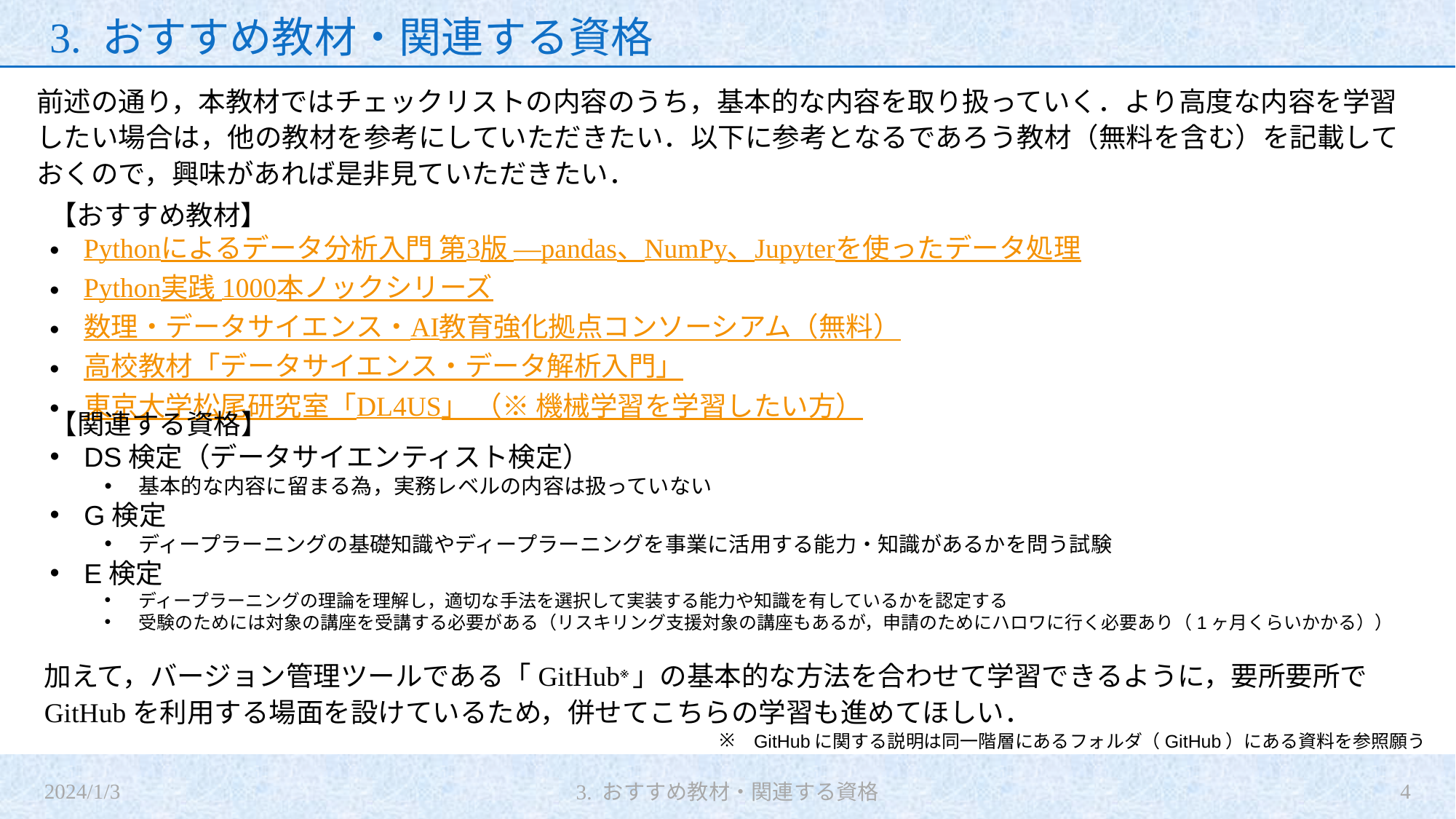

# 3. おすすめ教材・関連する資格
前述の通り，本教材ではチェックリストの内容のうち，基本的な内容を取り扱っていく．より高度な内容を学習したい場合は，他の教材を参考にしていただきたい．以下に参考となるであろう教材（無料を含む）を記載しておくので，興味があれば是非見ていただきたい．
【おすすめ教材】
Pythonによるデータ分析入門 第3版 ―pandas、NumPy、Jupyterを使ったデータ処理
Python実践 1000本ノックシリーズ
数理・データサイエンス・AI教育強化拠点コンソーシアム（無料）
高校教材「データサイエンス・データ解析入門」
東京大学松尾研究室「DL4US」 （※ 機械学習を学習したい方）
【関連する資格】
DS検定（データサイエンティスト検定）
基本的な内容に留まる為，実務レベルの内容は扱っていない
G検定
ディープラーニングの基礎知識やディープラーニングを事業に活用する能力・知識があるかを問う試験
E検定
ディープラーニングの理論を理解し，適切な手法を選択して実装する能力や知識を有しているかを認定する
受験のためには対象の講座を受講する必要がある（リスキリング支援対象の講座もあるが，申請のためにハロワに行く必要あり（1ヶ月くらいかかる））
加えて，バージョン管理ツールである「GitHub※」の基本的な方法を合わせて学習できるように，要所要所でGitHubを利用する場面を設けているため，併せてこちらの学習も進めてほしい．
GitHubに関する説明は同一階層にあるフォルダ（GitHub）にある資料を参照願う
2024/1/3
4
3. おすすめ教材・関連する資格